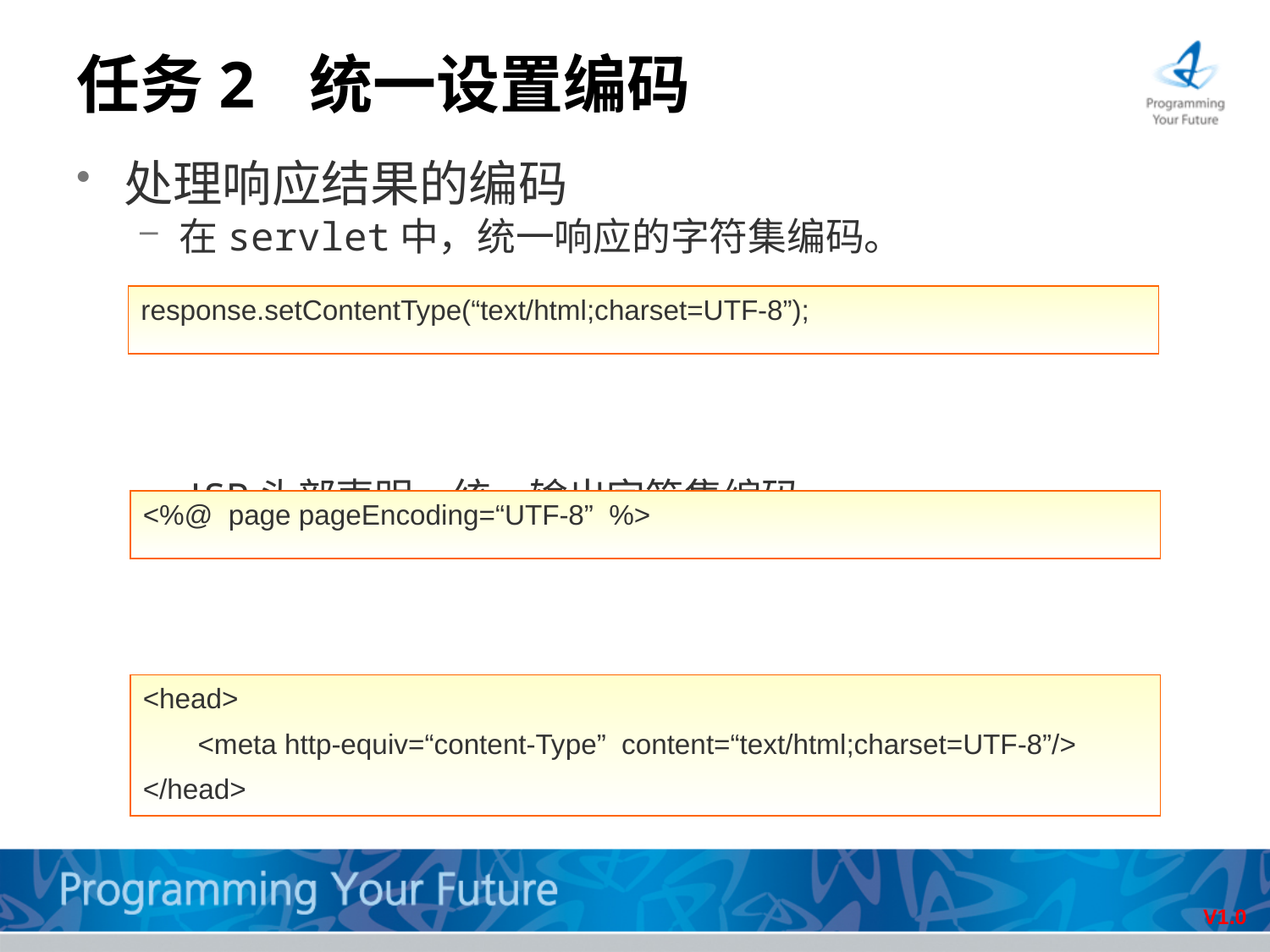

# 任务2 统一设置编码
处理响应结果的编码
在servlet中，统一响应的字符集编码。

JSP头部声明，统一输出字符集编码。

HTML代码声明，统一输出字符集编码。

response.setContentType(“text/html;charset=UTF-8”);
<%@  page pageEncoding=“UTF-8”  %>
<head>
       <meta http-equiv=“content-Type”  content=“text/html;charset=UTF-8”/>
</head>